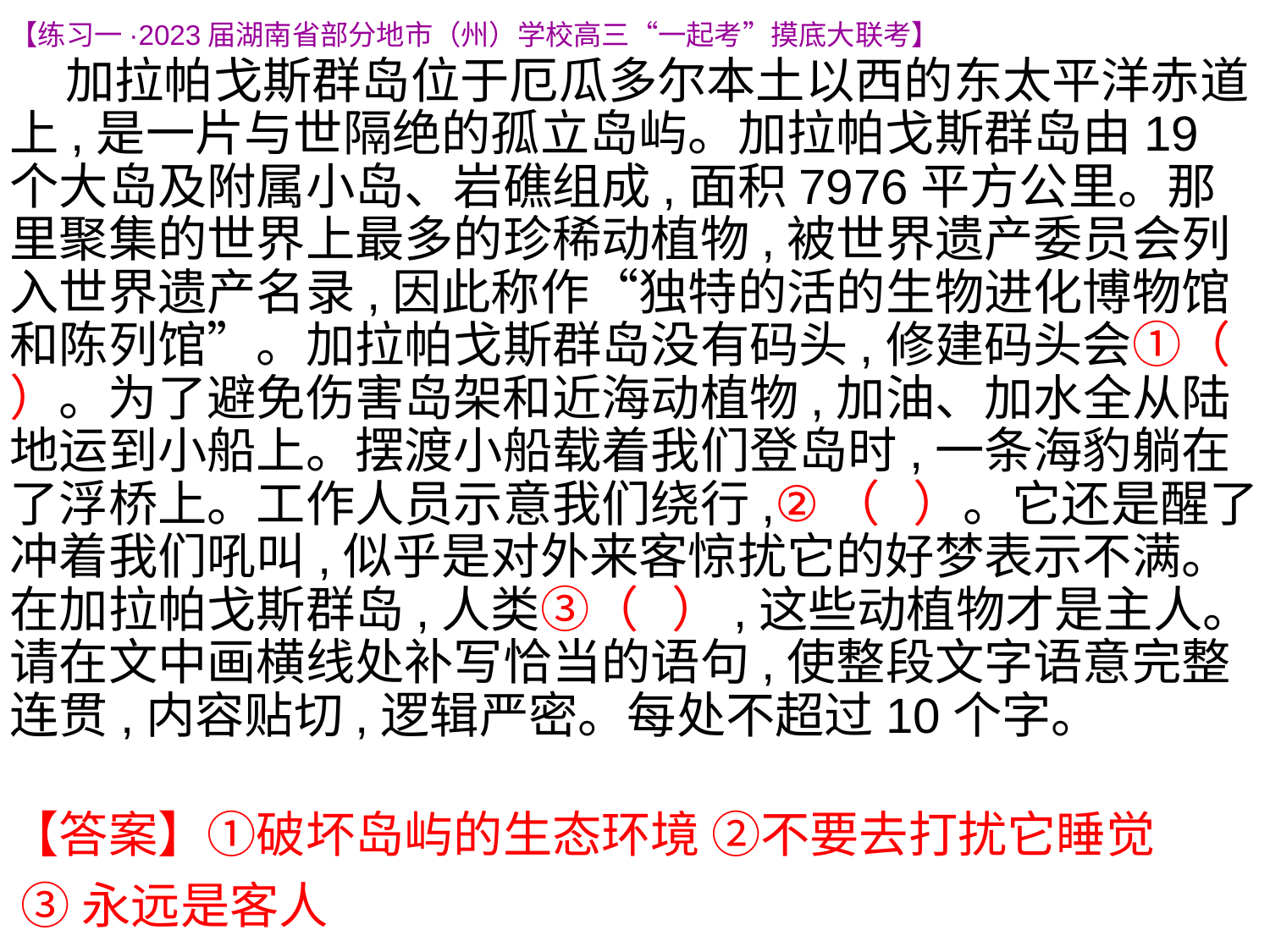

【练习一·2023届湖南省部分地市（州）学校高三“一起考”摸底大联考】
    加拉帕戈斯群岛位于厄瓜多尔本土以西的东太平洋赤道上,是一片与世隔绝的孤立岛屿。加拉帕戈斯群岛由19个大岛及附属小岛、岩礁组成,面积7976平方公里。那里聚集的世界上最多的珍稀动植物,被世界遗产委员会列入世界遗产名录,因此称作“独特的活的生物进化博物馆和陈列馆”。加拉帕戈斯群岛没有码头,修建码头会①（   ）。为了避免伤害岛架和近海动植物,加油、加水全从陆地运到小船上。摆渡小船载着我们登岛时,一条海豹躺在了浮桥上。工作人员示意我们绕行,②（   ）。它还是醒了,冲着我们吼叫,似乎是对外来客惊扰它的好梦表示不满。在加拉帕戈斯群岛,人类③（   ）,这些动植物才是主人。
请在文中画横线处补写恰当的语句,使整段文字语意完整连贯,内容贴切,逻辑严密。每处不超过10个字。
【答案】①破坏岛屿的生态环境 ②不要去打扰它睡觉
 ③永远是客人